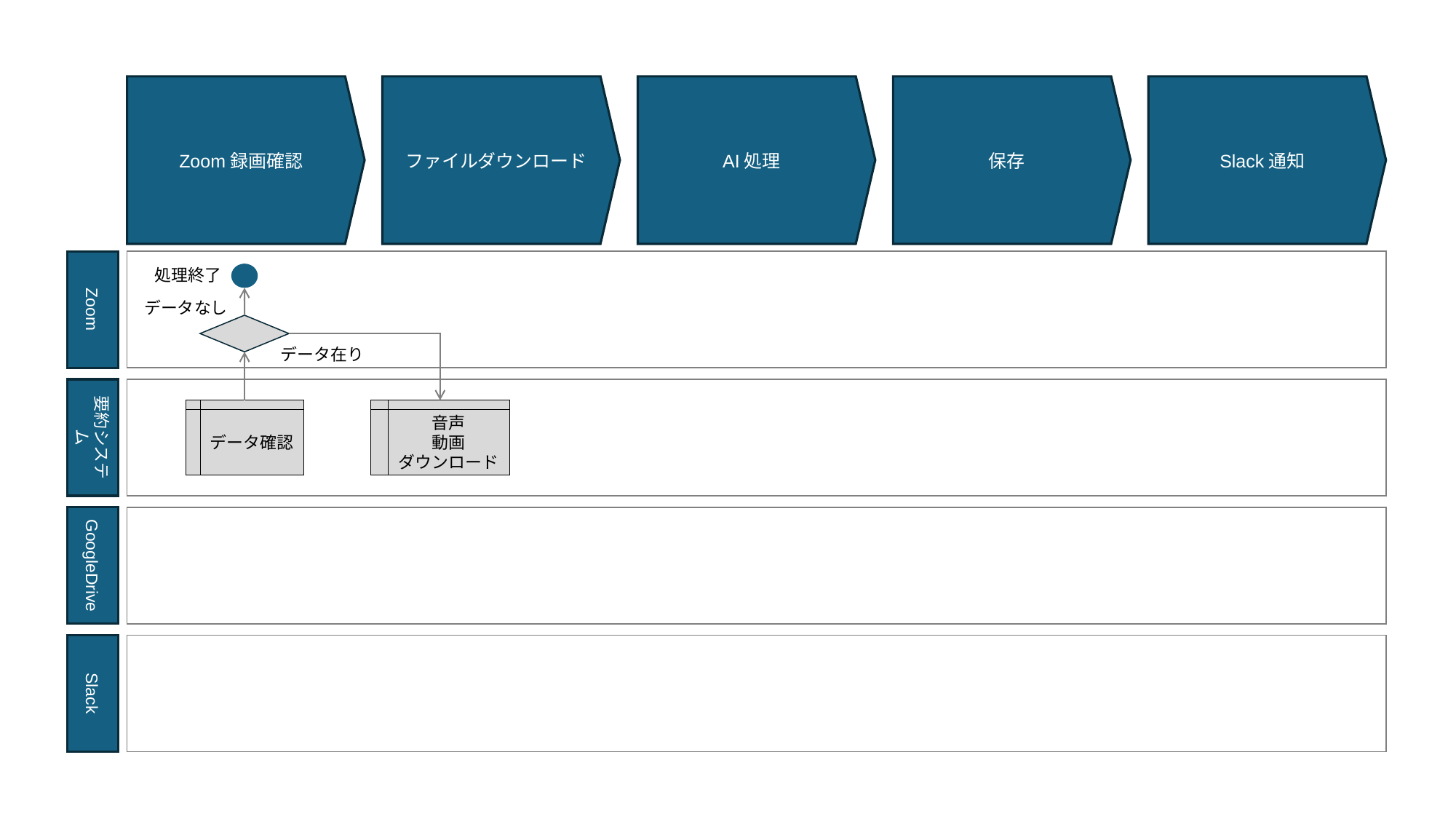

Zoom録画確認
ファイルダウンロード
AI処理
保存
Slack通知
Zoom

処理終了

データなし

データ在り
要約システム

データ確認
音声
動画
ダウンロード
GoogleDrive

Slack